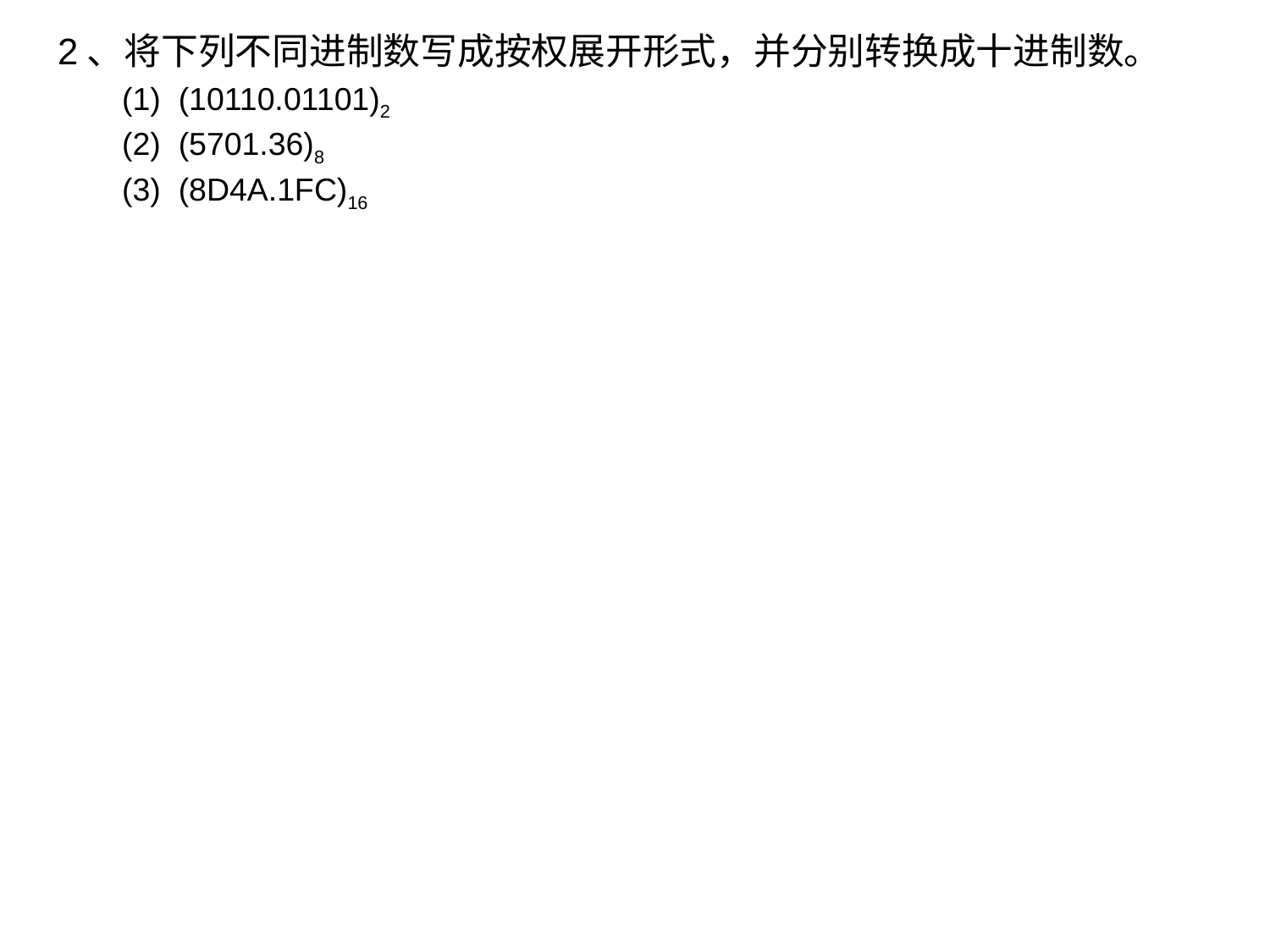

2、将下列不同进制数写成按权展开形式，并分别转换成十进制数。
 (1)  (10110.01101)2
 (2)  (5701.36)8
 (3)  (8D4A.1FC)16